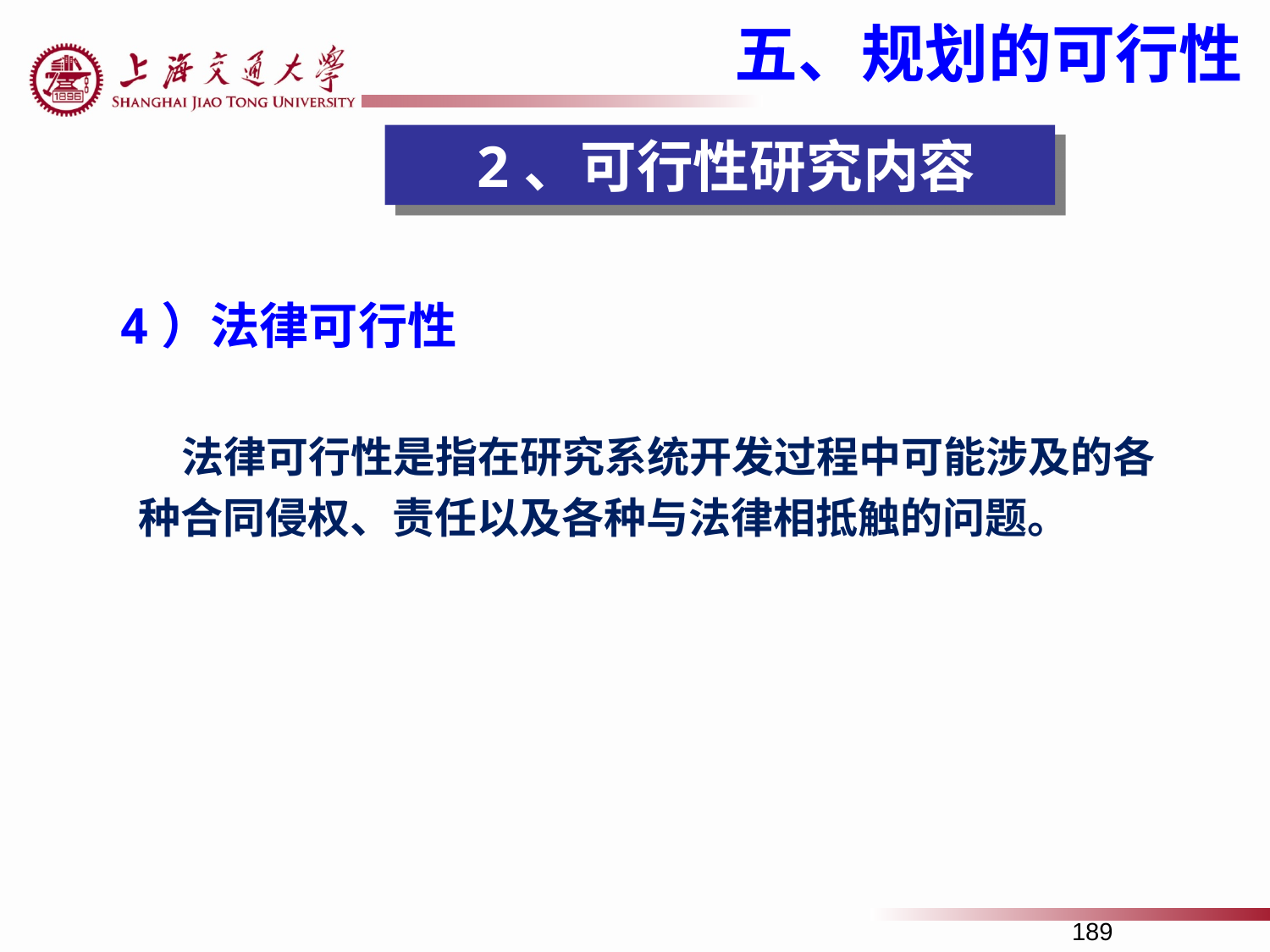

五、规划的可行性
2、可行性研究内容
4）法律可行性
          法律可行性是指在研究系统开发过程中可能涉及的各种合同侵权、责任以及各种与法律相抵触的问题。
189